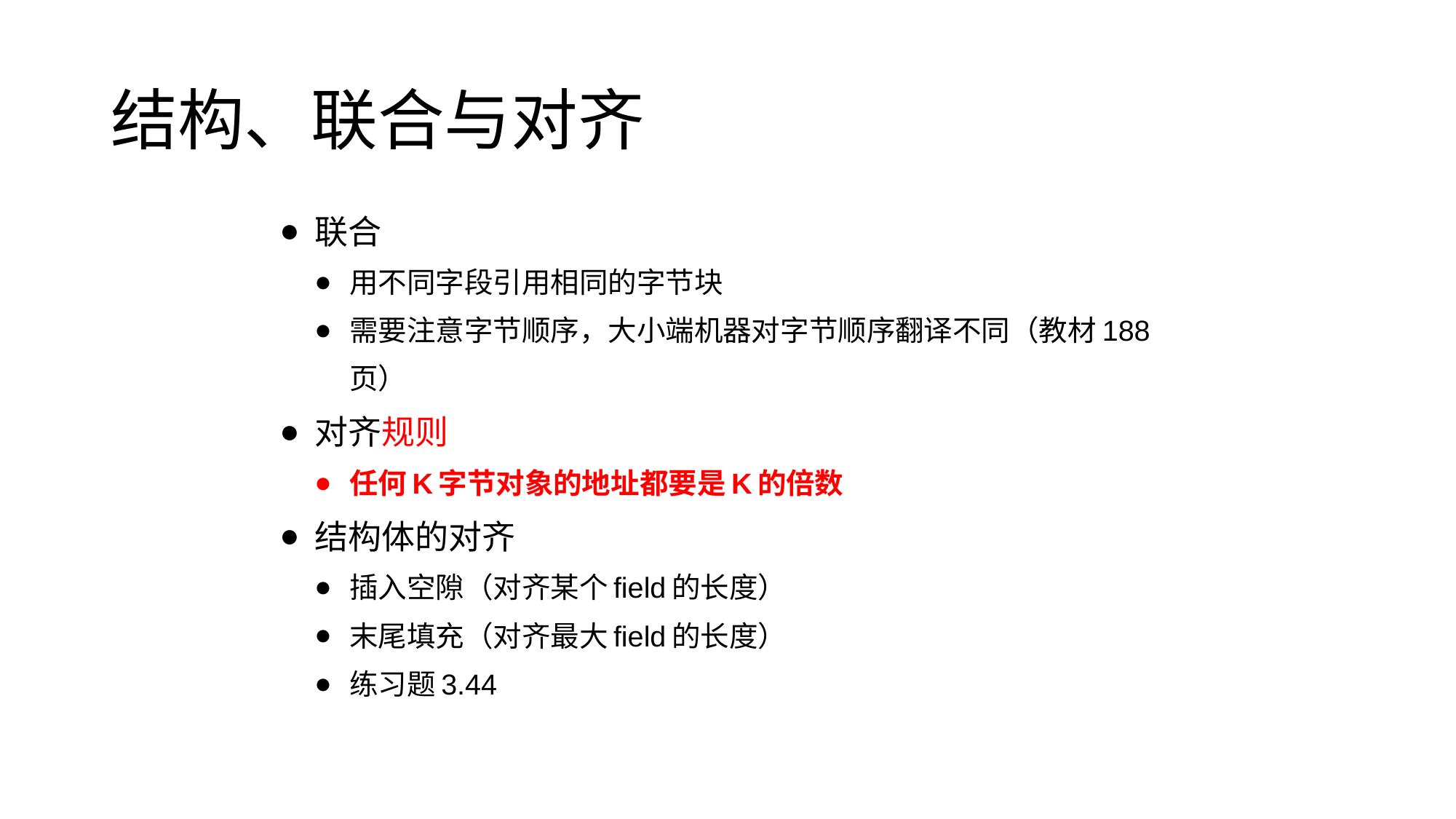

# 结构、联合与对齐
联合
用不同字段引用相同的字节块
需要注意字节顺序，大小端机器对字节顺序翻译不同（教材188页）
对齐规则
任何K字节对象的地址都要是K的倍数
结构体的对齐
插入空隙（对齐某个field的长度）
末尾填充（对齐最大field的长度）
练习题3.44

5